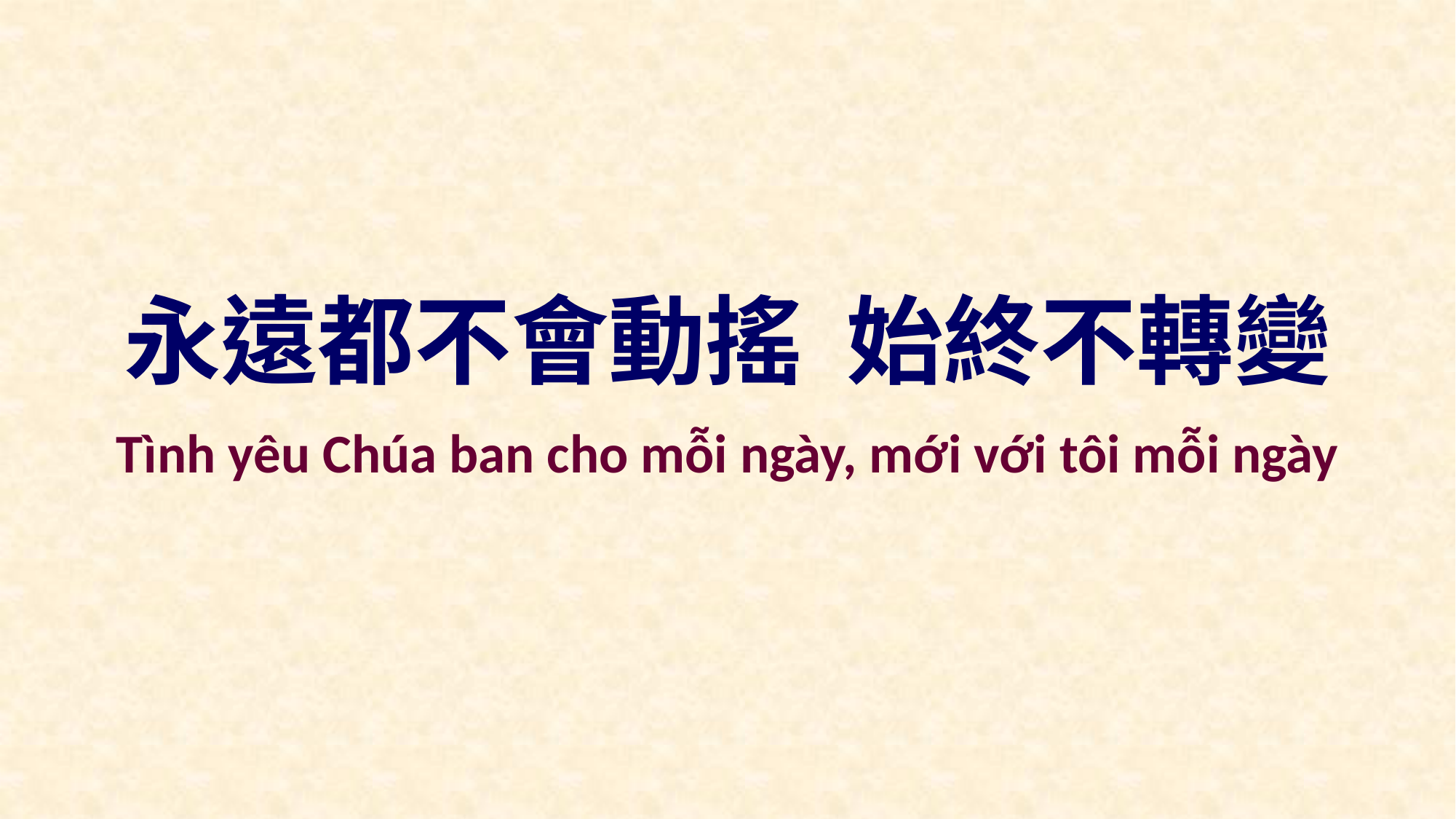

永遠都不會動搖  始終不轉變
Tình yêu Chúa ban cho mỗi ngày, mới với tôi mỗi ngày